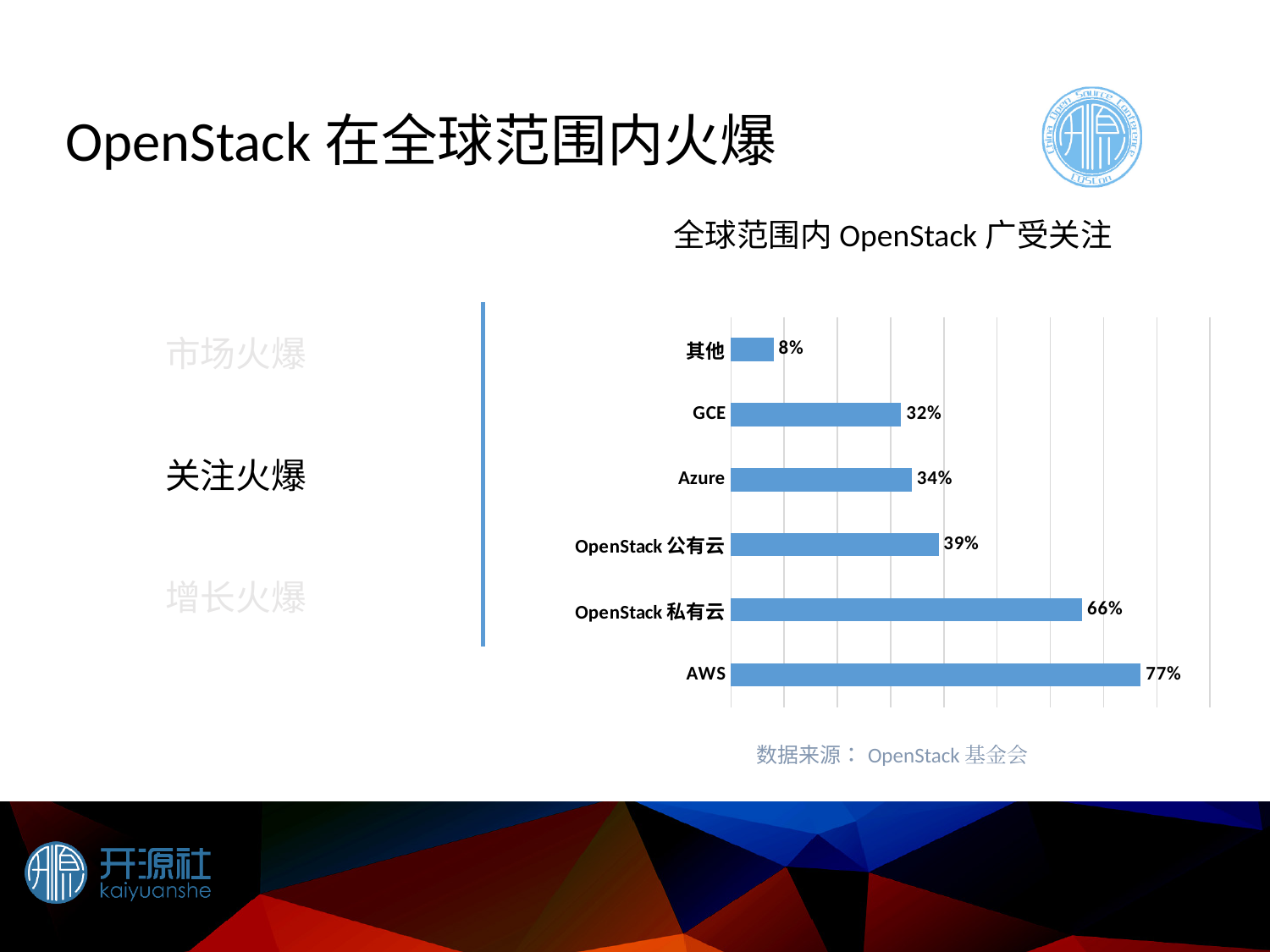

# OpenStack在全球范围内火爆
全球范围内OpenStack广受关注

### Chart

| Category | 最受欢迎的云服务排名 |
|---|---|
| AWS | 0.77 |
| OpenStack私有云 | 0.660000000000001 |
| OpenStack公有云 | 0.39 |
| Azure | 0.34 |
| GCE | 0.32 |
| 其他 | 0.08 |
市场火爆
关注火爆
增长火爆
数据来源：OpenStack基金会